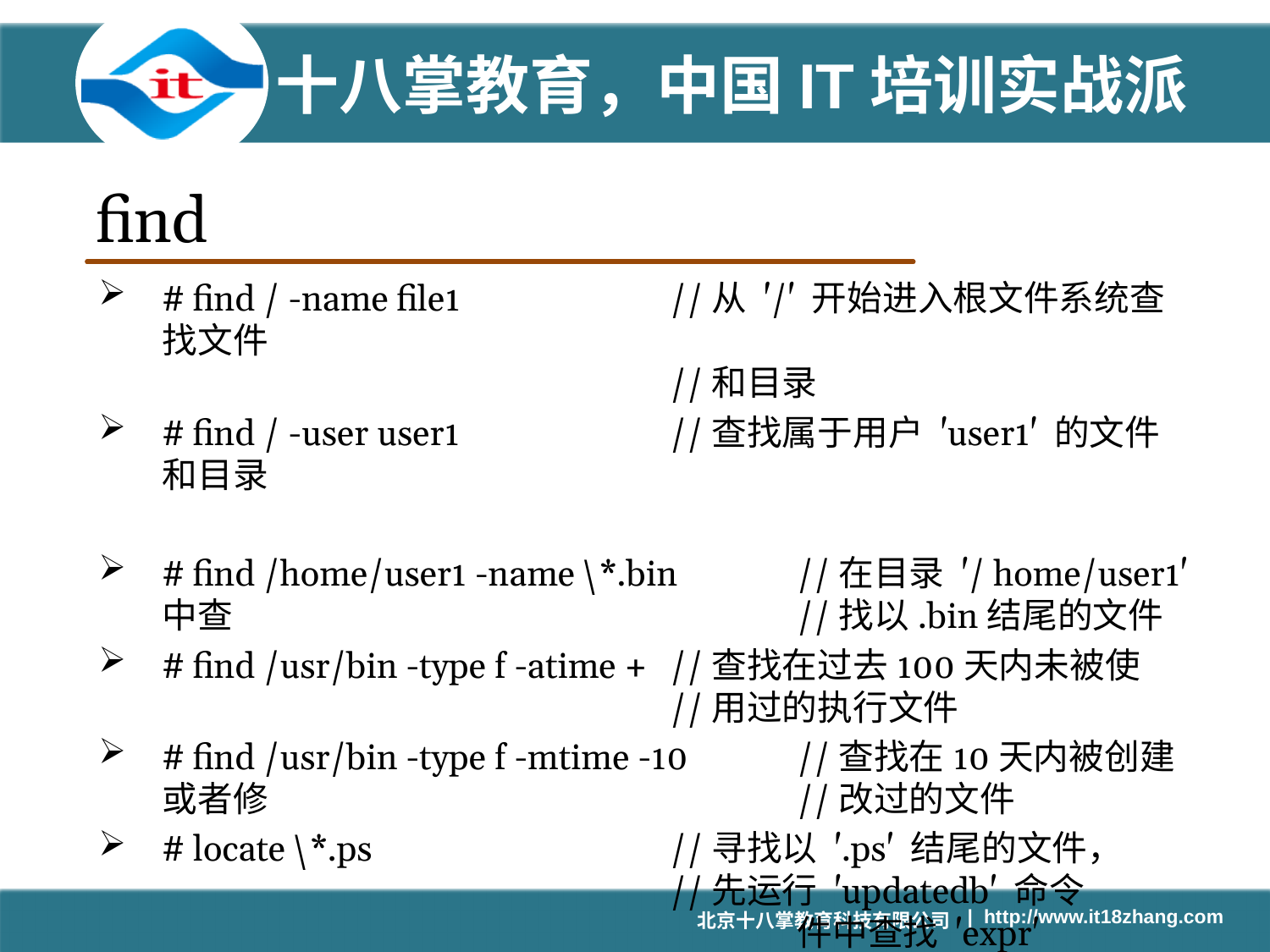

# find
# find / -name file1		//从 '/' 开始进入根文件系统查找文件 //和目录
# find / -user user1		//查找属于用户 'user1' 的文件和目录

# find /home/user1 -name \*.bin	//在目录 '/ home/user1' 中查					//找以.bin结尾的文件
# find /usr/bin -type f -atime +	//查找在过去100天内未被使					//用过的执行文件
# find /usr/bin -type f -mtime -10	//查找在10天内被创建或者修					//改过的文件
# locate \*.ps			//寻找以 '.ps' 结尾的文件，					//先运行 'updatedb' 命令 件中查找 'expr'